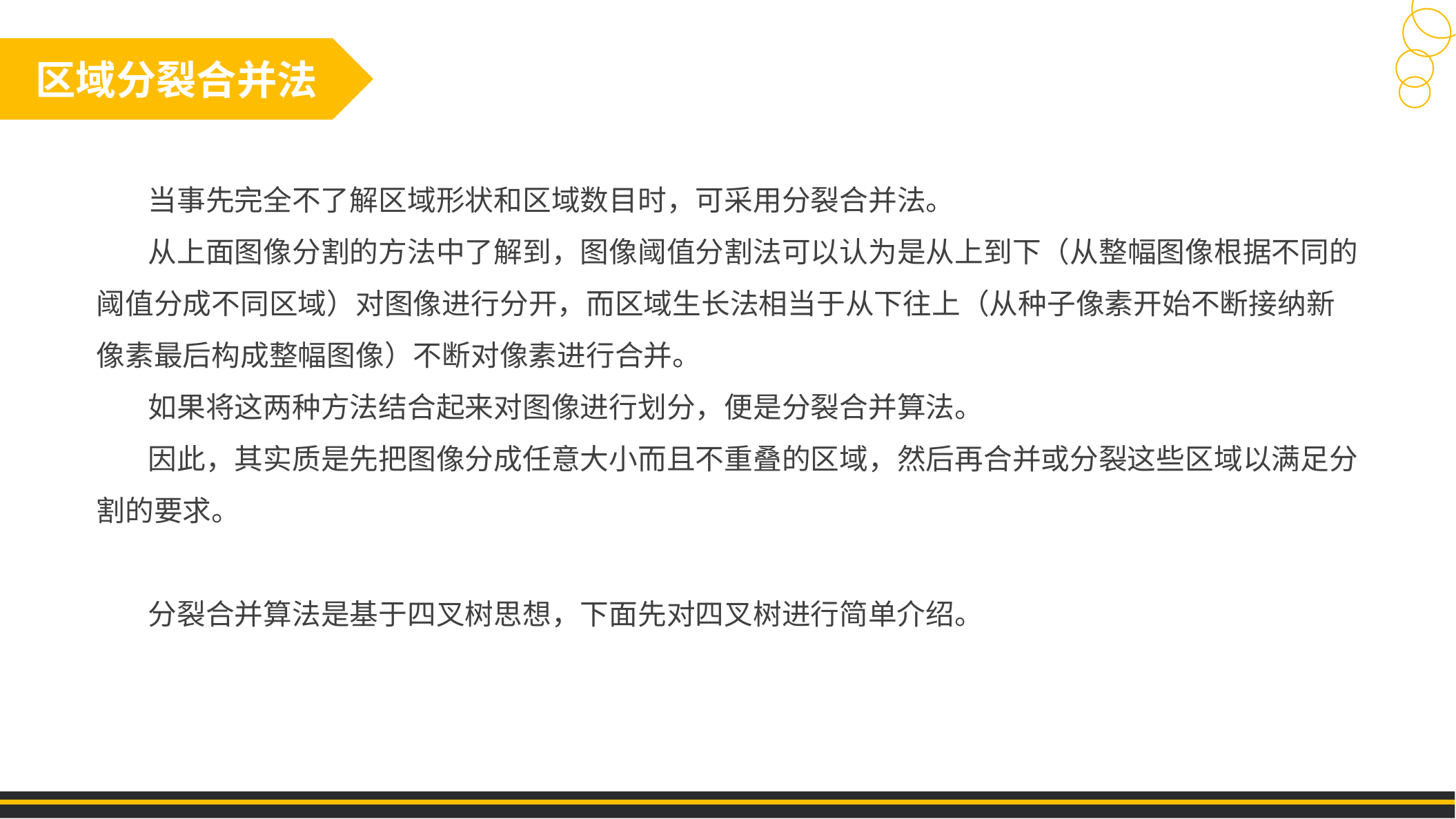

区域分裂合并法
当事先完全不了解区域形状和区域数目时，可采用分裂合并法。
从上面图像分割的方法中了解到，图像阈值分割法可以认为是从上到下（从整幅图像根据不同的阈值分成不同区域）对图像进行分开，而区域生长法相当于从下往上（从种子像素开始不断接纳新像素最后构成整幅图像）不断对像素进行合并。
如果将这两种方法结合起来对图像进行划分，便是分裂合并算法。
因此，其实质是先把图像分成任意大小而且不重叠的区域，然后再合并或分裂这些区域以满足分割的要求。

分裂合并算法是基于四叉树思想，下面先对四叉树进行简单介绍。